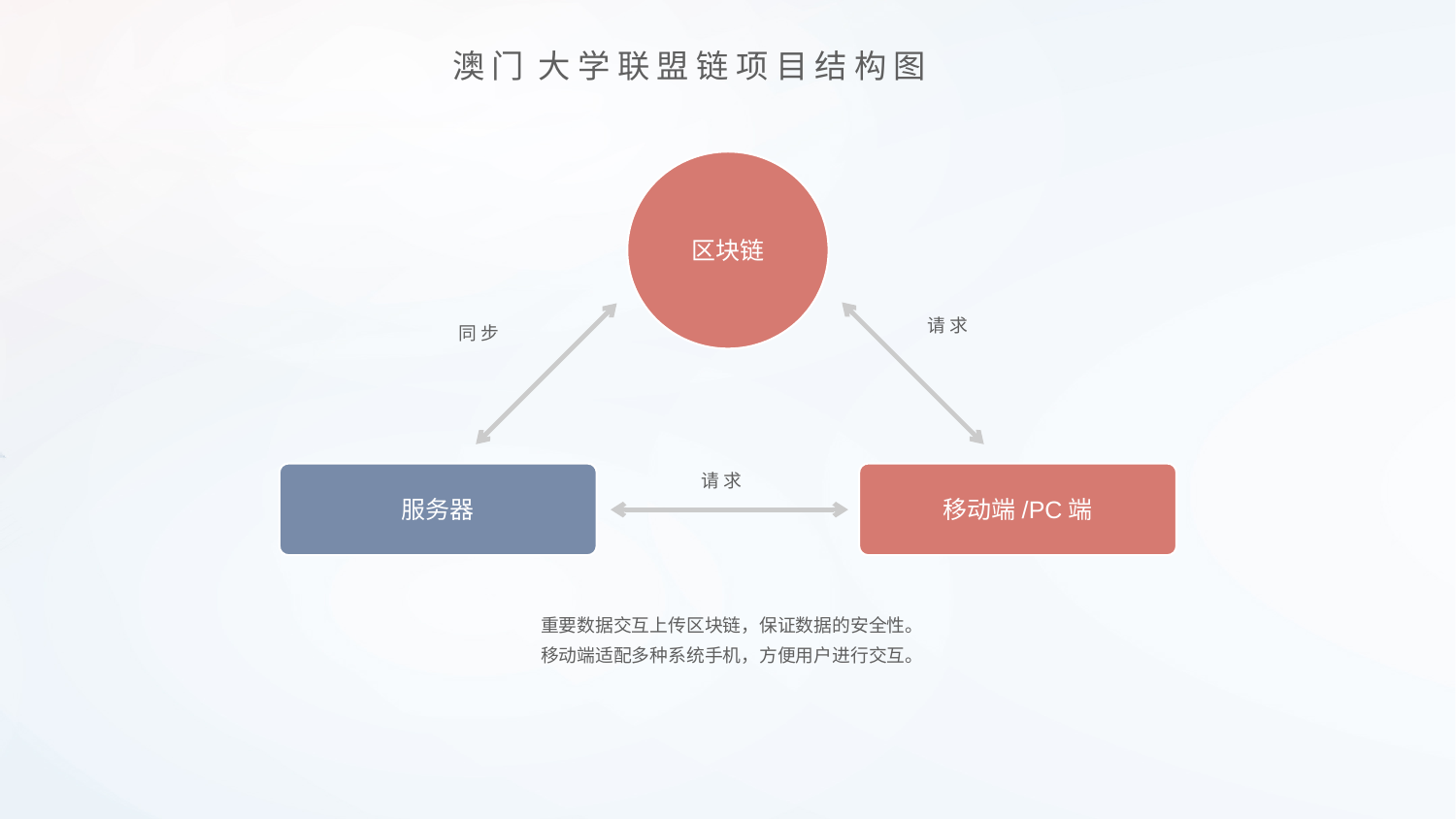

澳 门  大 学 联 盟 链 项 目 结 构 图
区块链
请 求
同 步
请 求
服务器
移动端/PC端
重要数据交互上传区块链，保证数据的安全性。
移动端适配多种系统手机，方便用户进行交互。